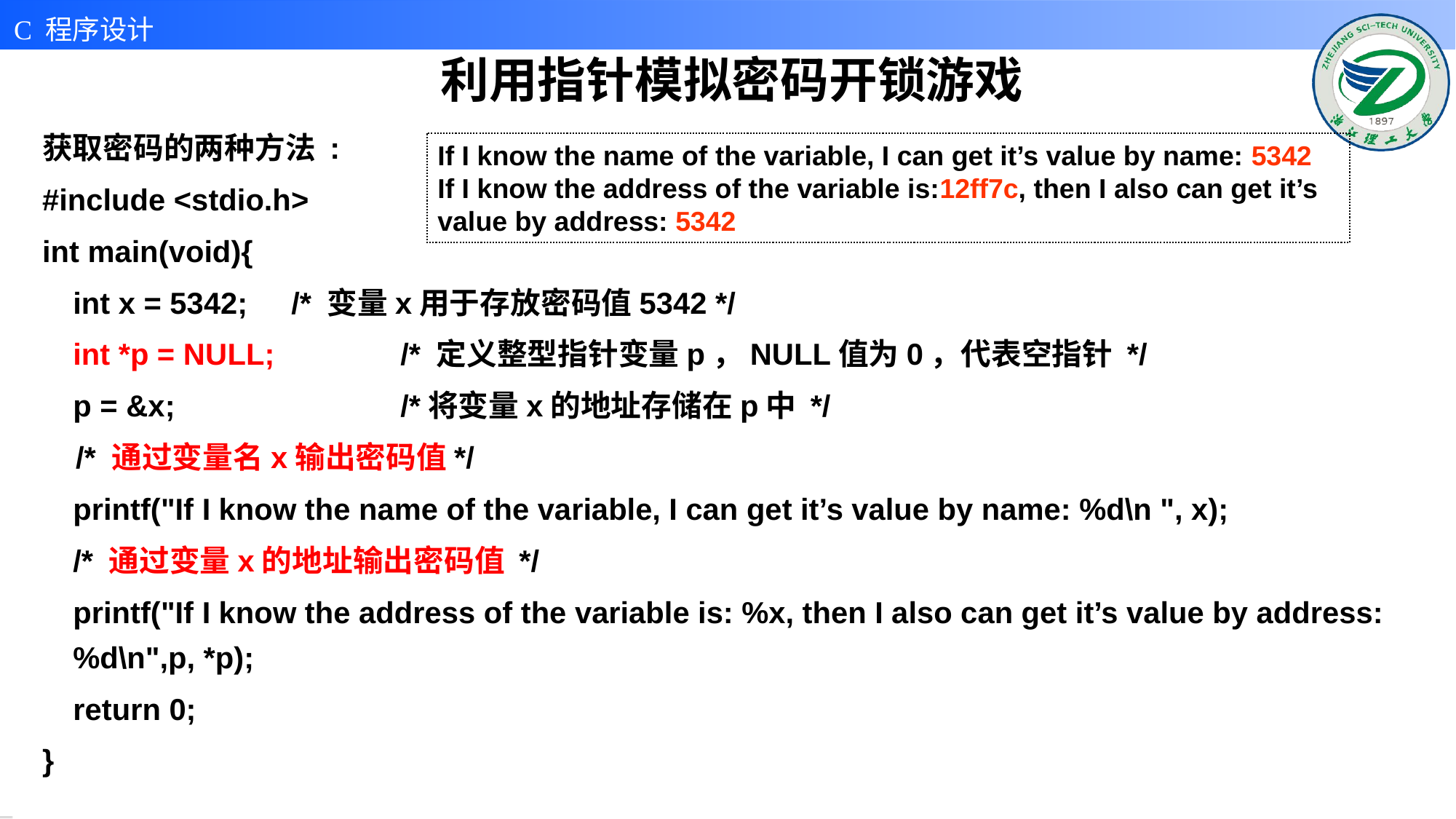

# 利用指针模拟密码开锁游戏
获取密码的两种方法 :
#include <stdio.h>
int main(void){
	int x = 5342;     	/* 变量x用于存放密码值5342 */
	int *p = NULL;   	/* 定义整型指针变量p，NULL值为0，代表空指针 */
 	p = &x;        		/*将变量x的地址存储在p中 */
    /* 通过变量名x输出密码值*/
	printf("If I know the name of the variable, I can get it’s value by name: %d\n ", x);
	/* 通过变量x的地址输出密码值 */
	printf("If I know the address of the variable is: %x, then I also can get it’s value by address: %d\n",p, *p);
 	return 0;
}
If I know the name of the variable, I can get it’s value by name: 5342
If I know the address of the variable is:12ff7c, then I also can get it’s value by address: 5342